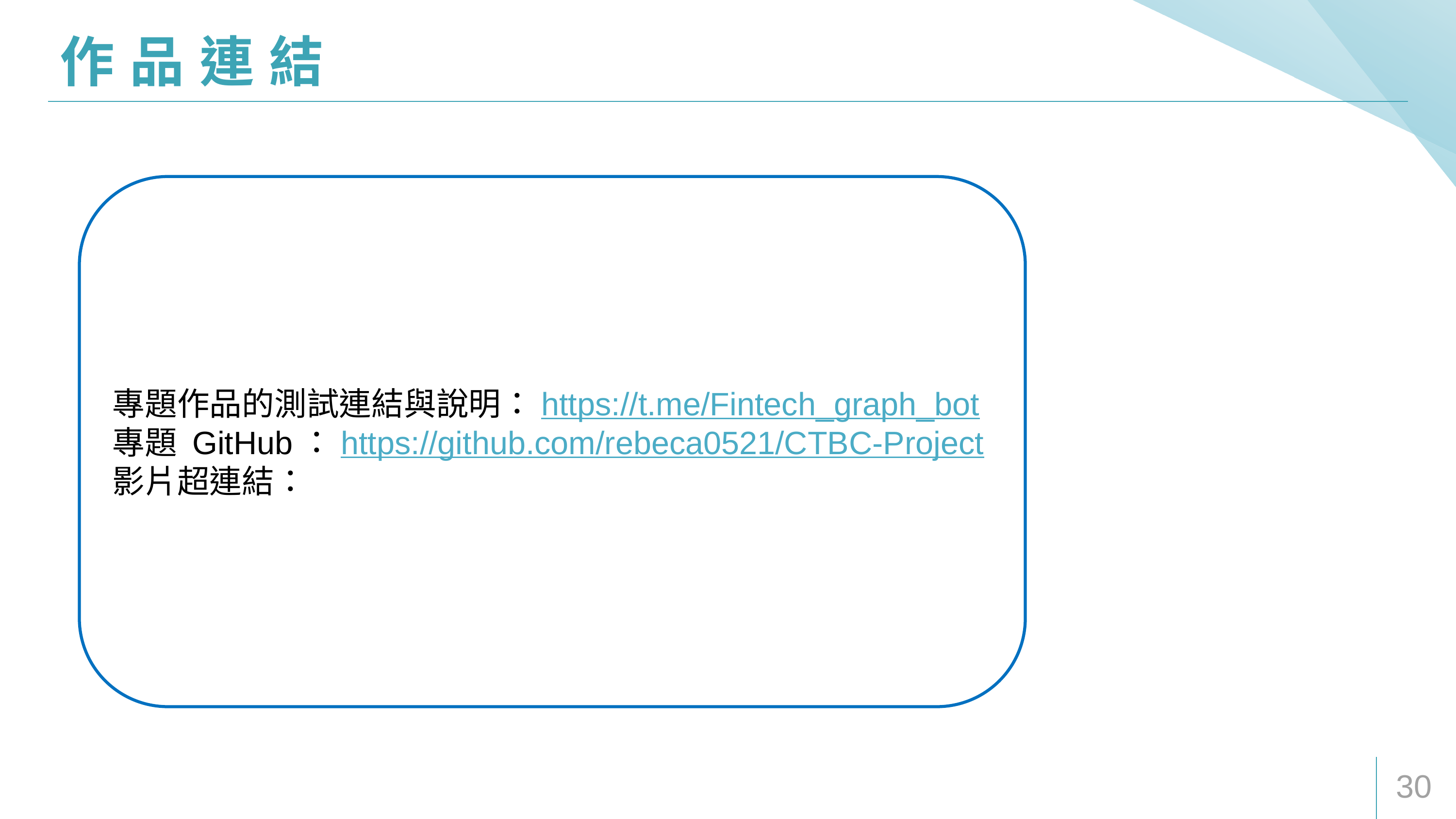

# 作品連結
專題作品的測試連結與說明：https://t.me/Fintech_graph_bot
專題 GitHub：https://github.com/rebeca0521/CTBC-Project
影片超連結：
30